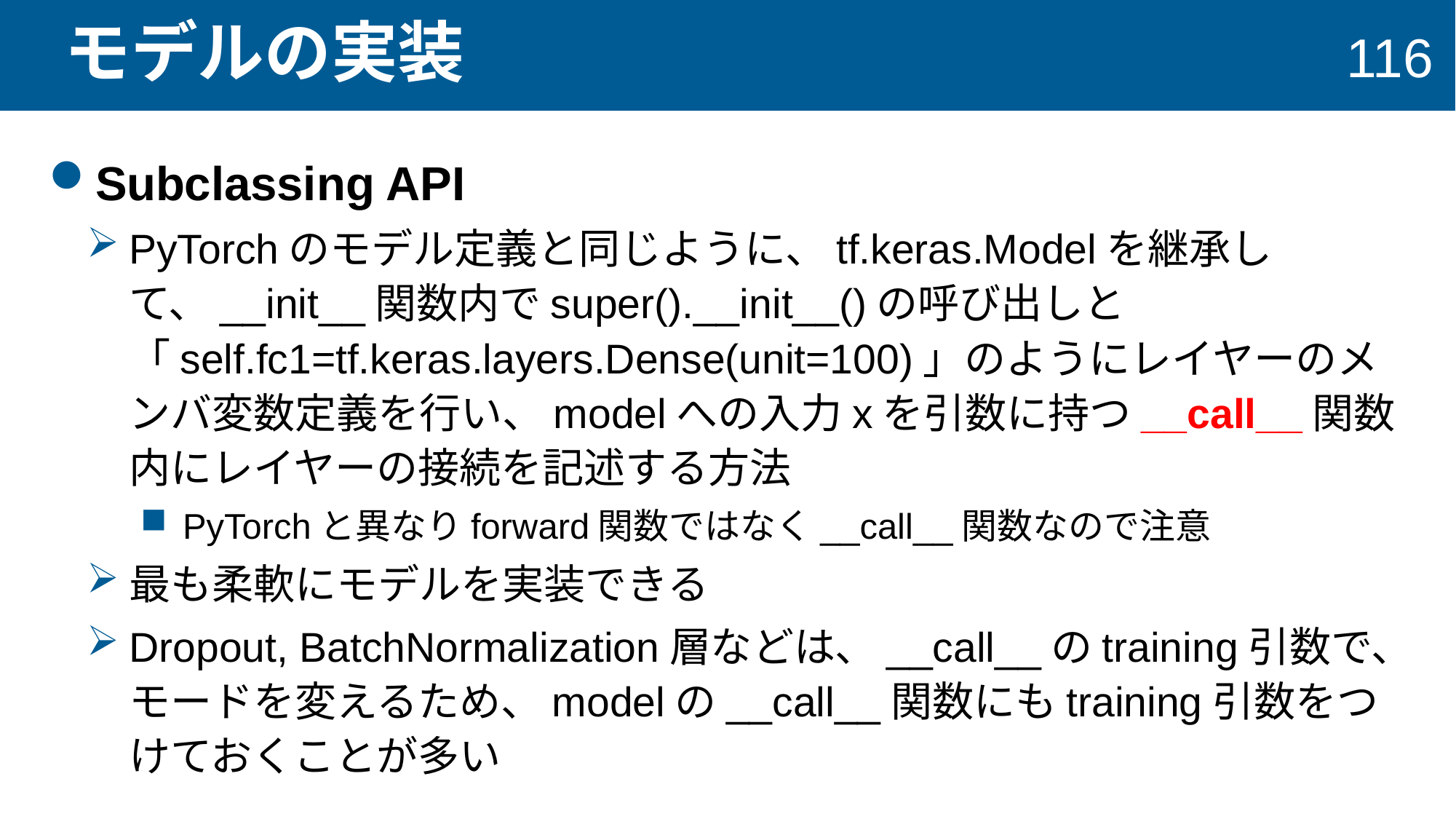

# モデルの実装
116
Subclassing API
PyTorchのモデル定義と同じように、tf.keras.Modelを継承して、__init__関数内でsuper().__init__()の呼び出しと
「self.fc1=tf.keras.layers.Dense(unit=100)」のようにレイヤーのメンバ変数定義を行い、modelへの入力xを引数に持つ__call__関数内にレイヤーの接続を記述する方法
PyTorchと異なりforward関数ではなく__call__関数なので注意
最も柔軟にモデルを実装できる
Dropout, BatchNormalization層などは、__call__のtraining引数で、モードを変えるため、modelの__call__関数にもtraining引数をつけておくことが多い